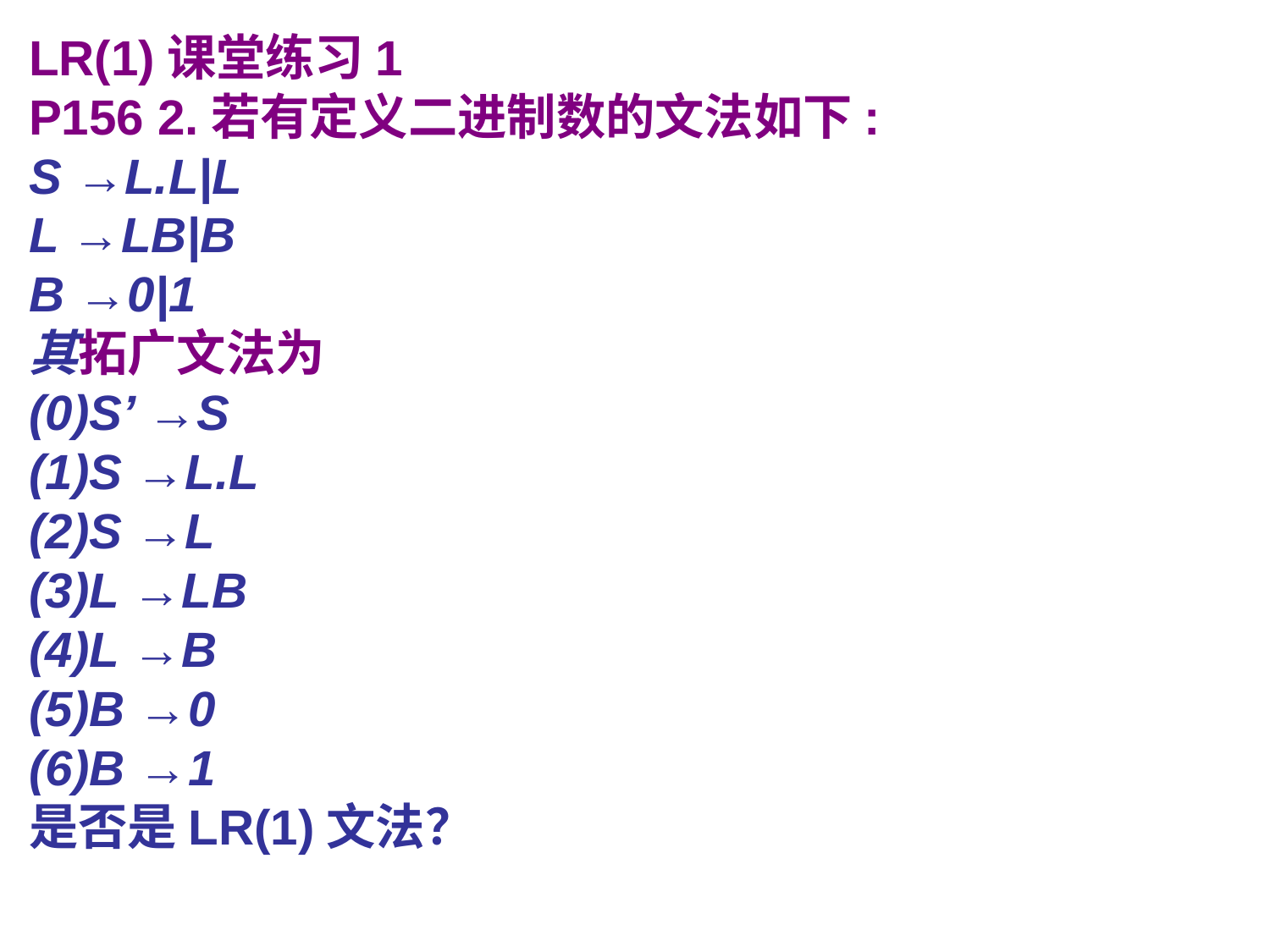

LR(1)课堂练习1
P156 2.若有定义二进制数的文法如下:
S →L.L|L
L →LB|B
B →0|1
其拓广文法为
(0)S’ →S
(1)S →L.L
(2)S →L
(3)L →LB
(4)L →B
(5)B →0
(6)B →1
是否是LR(1)文法？
课堂练习
P156 2.若有定义二进制数的文法如下:
S →L.L|L
L →LB|B
B →0|1
构造该文法的LR(0)自动机,并判断它是否是一个LR(0)文法